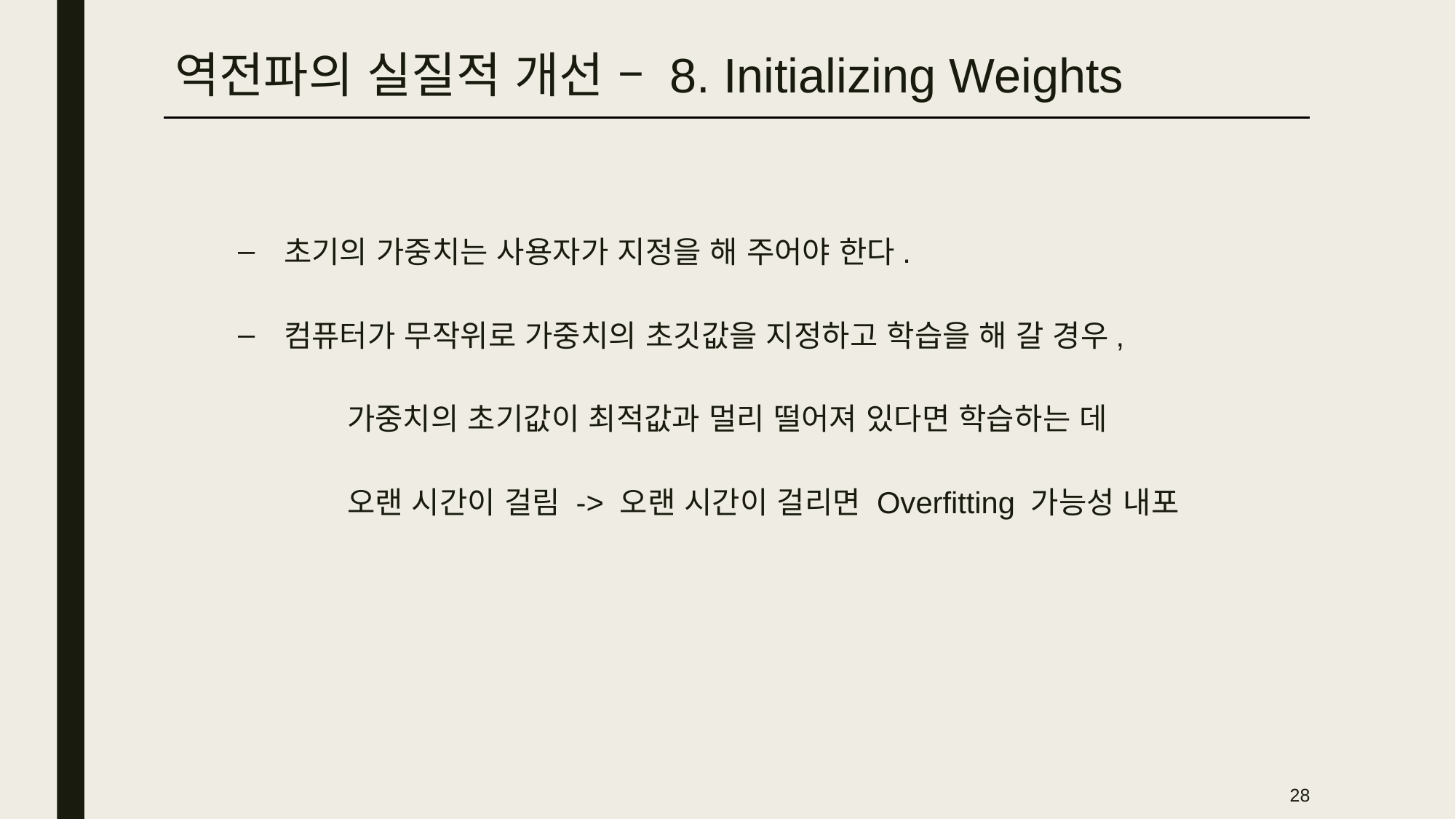

역전파의 실질적 개선 – 8. Initializing Weights
초기의 가중치는 사용자가 지정을 해 주어야 한다.
컴퓨터가 무작위로 가중치의 초깃값을 지정하고 학습을 해 갈 경우,
	가중치의 초기값이 최적값과 멀리 떨어져 있다면 학습하는 데
	오랜 시간이 걸림 -> 오랜 시간이 걸리면 Overfitting 가능성 내포
28